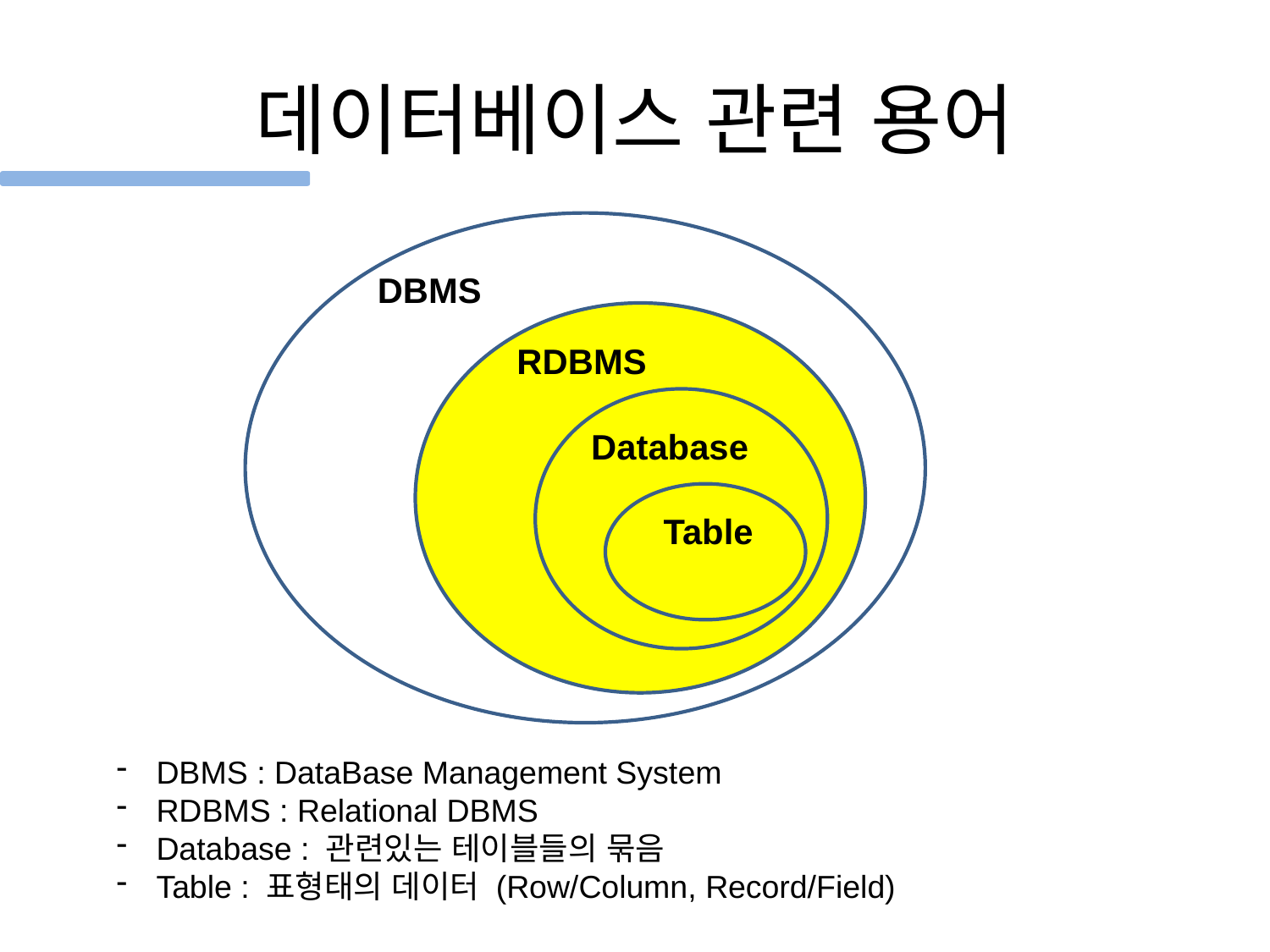

# 데이터베이스 관련 용어

DBMS

RDBMS

Database

Table
DBMS : DataBase Management System
RDBMS : Relational DBMS
Database : 관련있는 테이블들의 묶음
Table : 표형태의 데이터 (Row/Column, Record/Field)